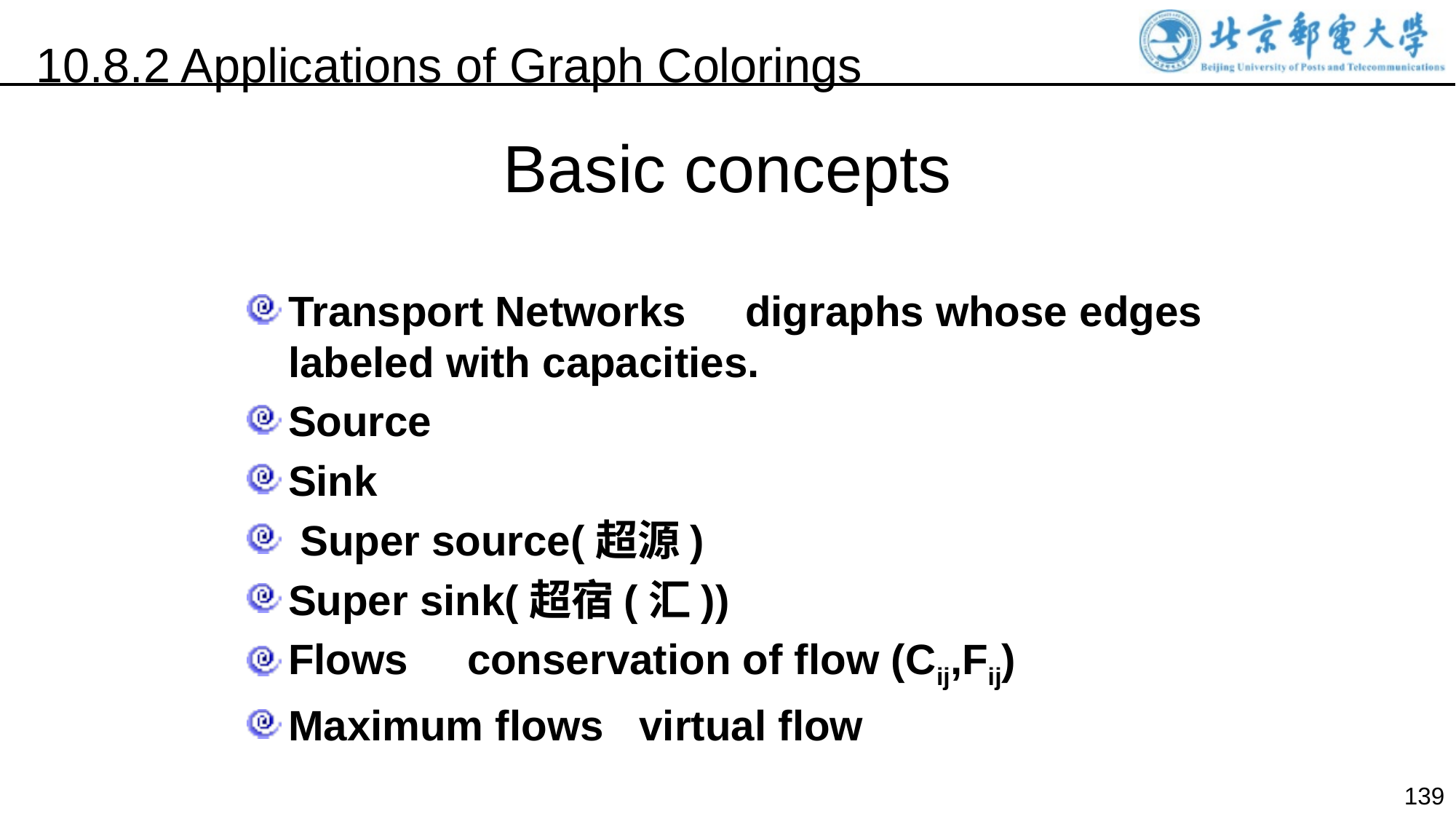

10.8.2 Applications of Graph Colorings
Basic concepts
Transport Networks     digraphs whose edges labeled with capacities.
Source
Sink
 Super source(超源)
Super sink(超宿(汇))
Flows     conservation of flow (Cij,Fij)
Maximum flows   virtual flow